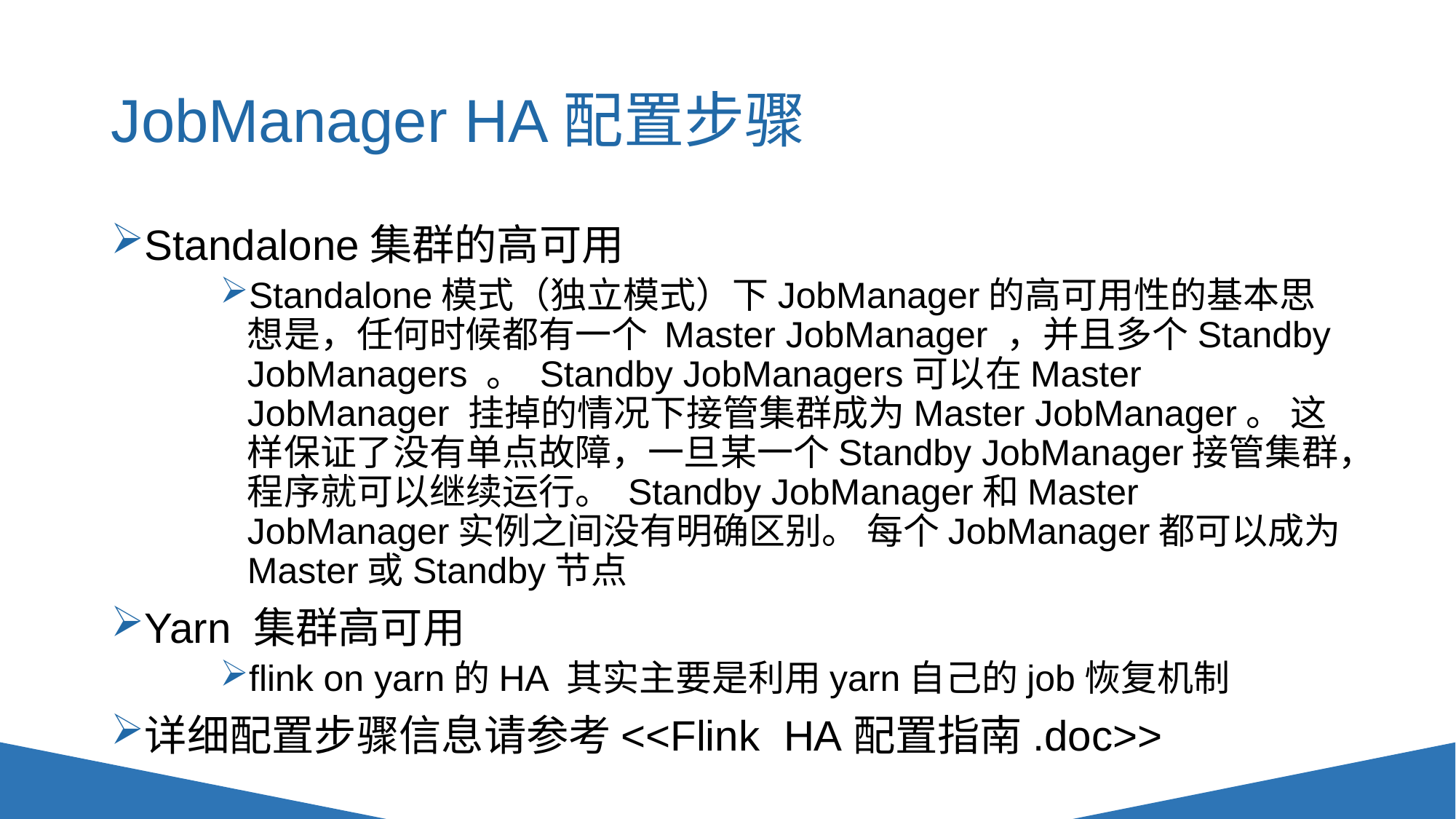

# JobManager HA配置步骤
Standalone集群的高可用
Standalone模式（独立模式）下JobManager的高可用性的基本思想是，任何时候都有一个 Master JobManager ，并且多个Standby JobManagers 。 Standby JobManagers可以在Master JobManager 挂掉的情况下接管集群成为Master JobManager。 这样保证了没有单点故障，一旦某一个Standby JobManager接管集群，程序就可以继续运行。 Standby JobManager和Master JobManager实例之间没有明确区别。 每个JobManager都可以成为Master或Standby节点
Yarn 集群高可用
flink on yarn的HA 其实主要是利用yarn自己的job恢复机制
详细配置步骤信息请参考<<Flink  HA配置指南.doc>>